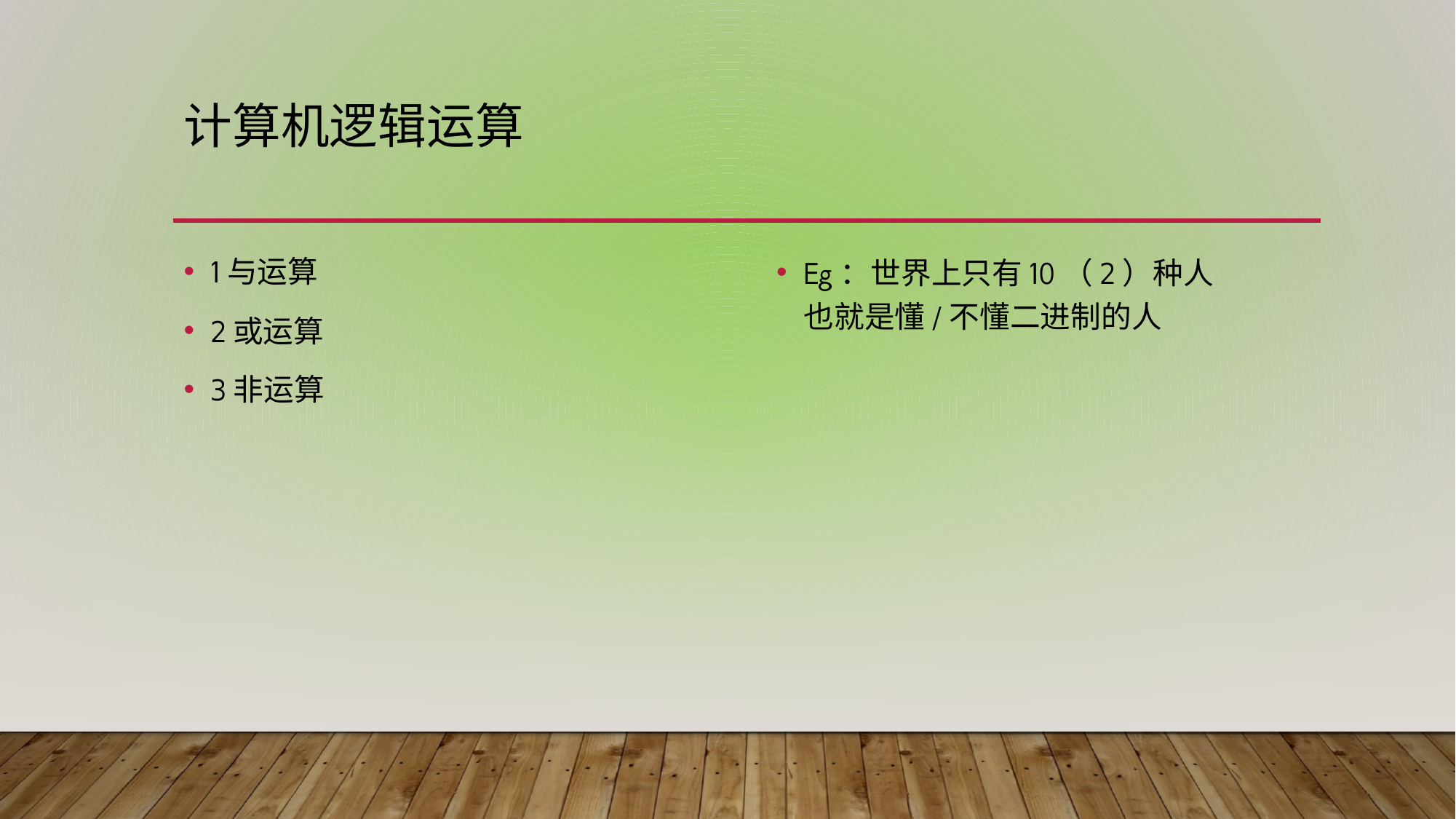

# 计算机逻辑运算
1与运算
2或运算
3非运算
Eg：世界上只有10（2）种人            也就是懂/不懂二进制的人